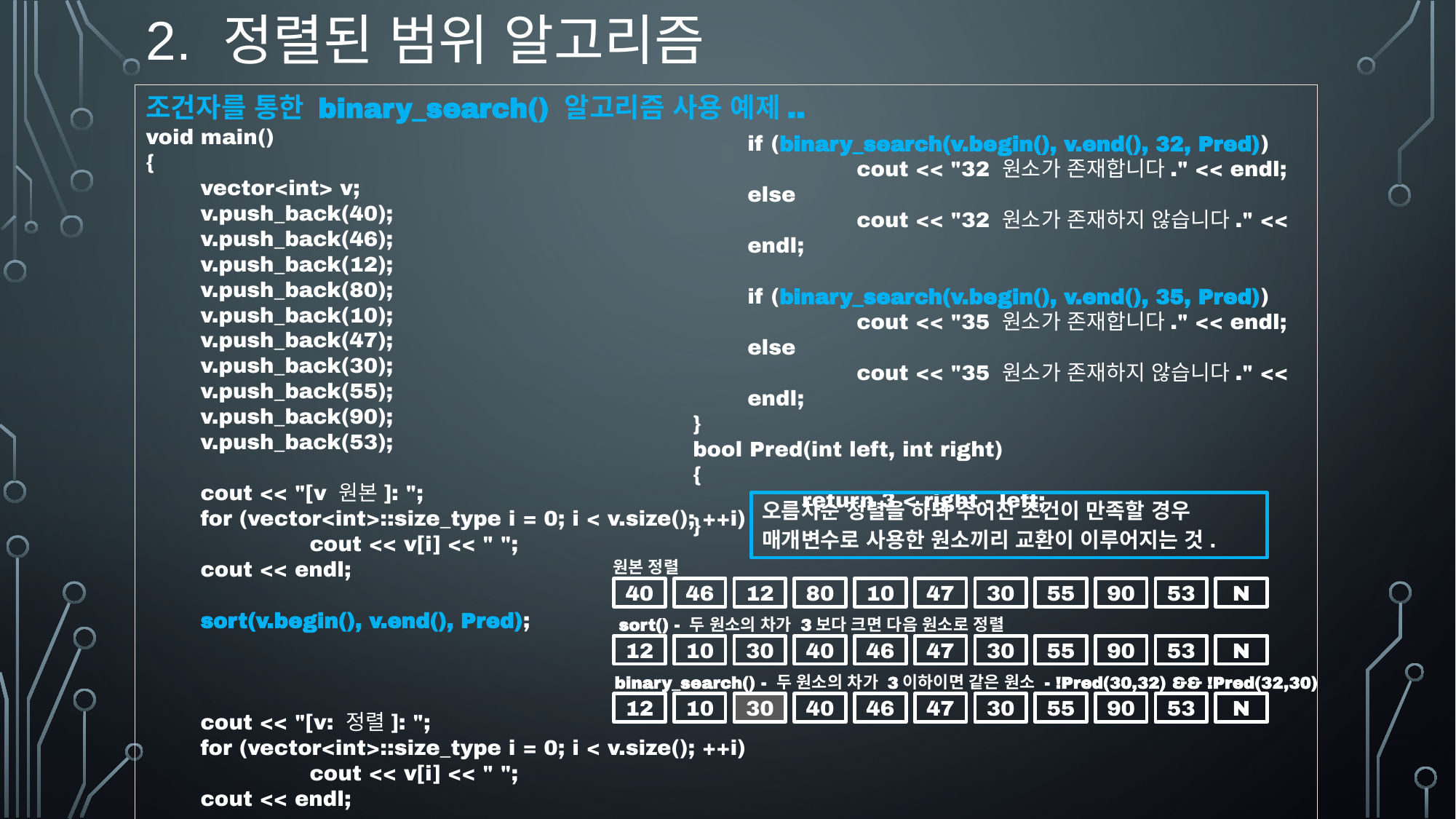

# 2. 정렬된 범위 알고리즘
조건자를 통한 binary_search() 알고리즘 사용 예제..
void main()
{
vector<int> v;
v.push_back(40);
v.push_back(46);
v.push_back(12);
v.push_back(80);
v.push_back(10);
v.push_back(47);
v.push_back(30);
v.push_back(55);
v.push_back(90);
v.push_back(53);

cout << "[v 원본]: ";
for (vector<int>::size_type i = 0; i < v.size(); ++i)
	cout << v[i] << " ";
cout << endl;

sort(v.begin(), v.end(), Pred);

cout << "[v: 정렬]: ";
for (vector<int>::size_type i = 0; i < v.size(); ++i)
	cout << v[i] << " ";
cout << endl;

if (binary_search(v.begin(), v.end(), 32, Pred))
	cout << "32 원소가 존재합니다." << endl;
else
	cout << "32 원소가 존재하지 않습니다." << endl;

if (binary_search(v.begin(), v.end(), 35, Pred))
	cout << "35 원소가 존재합니다." << endl;
else
	cout << "35 원소가 존재하지 않습니다." << endl;
}
bool Pred(int left, int right)
{
	return 3 < right - left;
}
오름차순 정렬을 하되 주어진 조건이 만족할 경우 매개변수로 사용한 원소끼리 교환이 이루어지는 것.
원본 정렬
40
46
12
80
10
47
30
55
90
53
N
sort() - 두 원소의 차가 3보다 크면 다음 원소로 정렬
12
10
30
40
46
47
30
55
90
53
N
binary_search() - 두 원소의 차가 3이하이면 같은 원소 - !Pred(30,32) && !Pred(32,30)
12
10
30
40
46
47
30
55
90
53
N